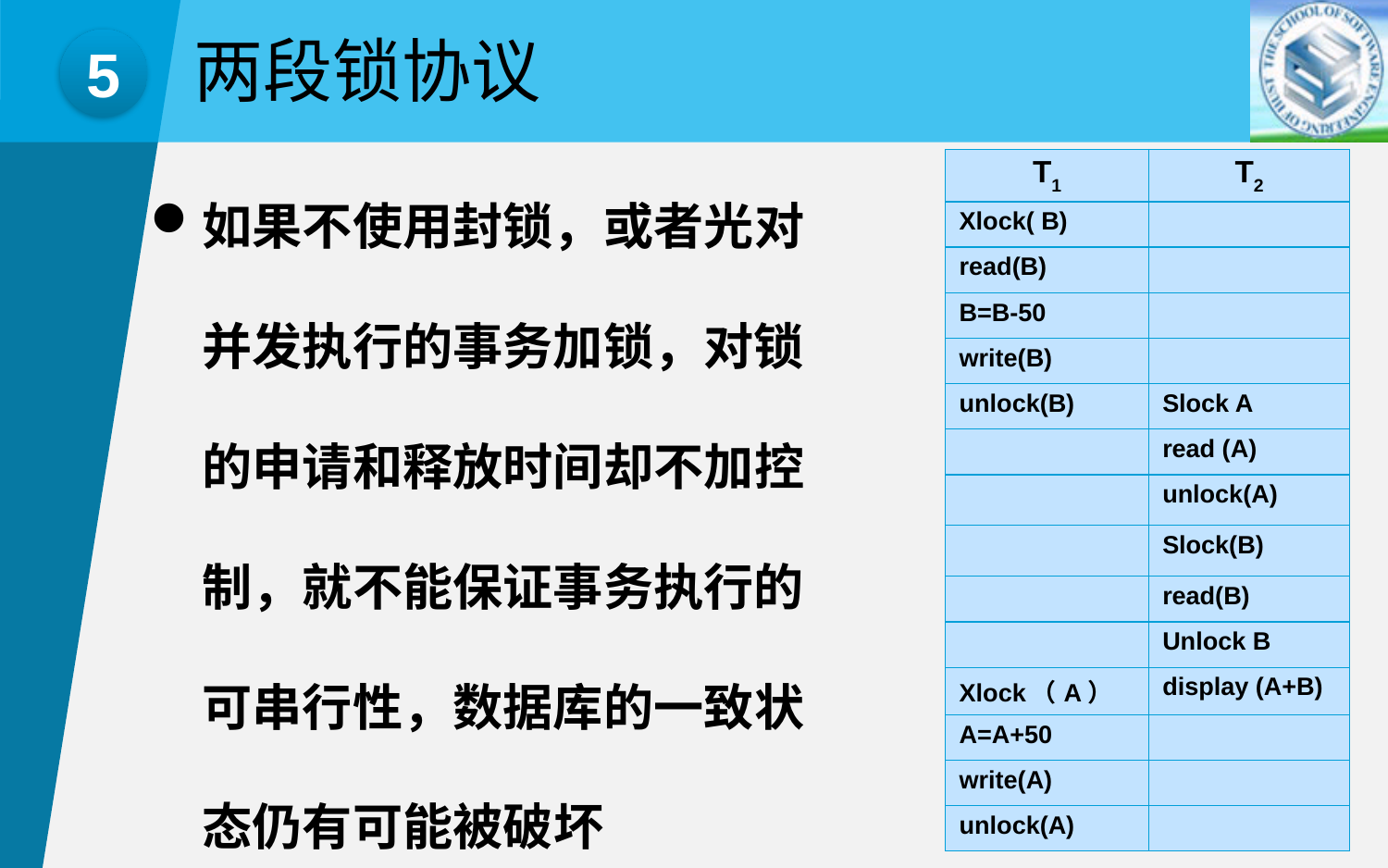

两段锁协议
5
如果不使用封锁，或者光对并发执行的事务加锁，对锁的申请和释放时间却不加控制，就不能保证事务执行的可串行性，数据库的一致状态仍有可能被破坏
| T1 | T2 |
| --- | --- |
| Xlock( B) |  |
| read(B) |  |
| B=B-50 |  |
| write(B) |  |
| unlock(B) | Slock A |
|  | read (A) |
|  | unlock(A) |
|  | Slock(B) |
|  | read(B) |
|  | Unlock B |
| Xlock（A） | display (A+B) |
| A=A+50 |  |
| write(A) |  |
| unlock(A) |  |